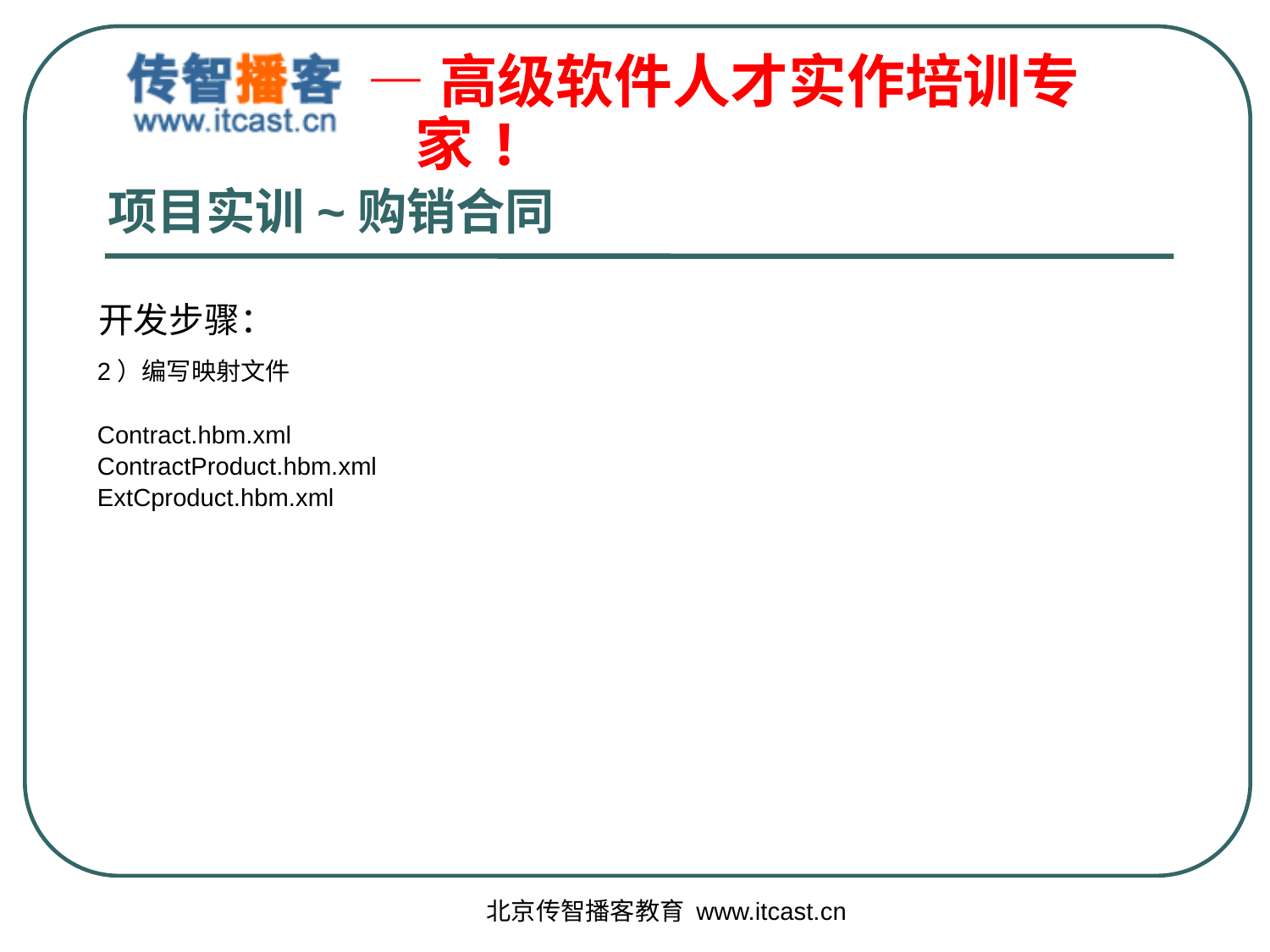

# 项目实训~购销合同
开发步骤：
2）编写映射文件

Contract.hbm.xml
ContractProduct.hbm.xml
ExtCproduct.hbm.xml
北京传智播客教育 www.itcast.cn